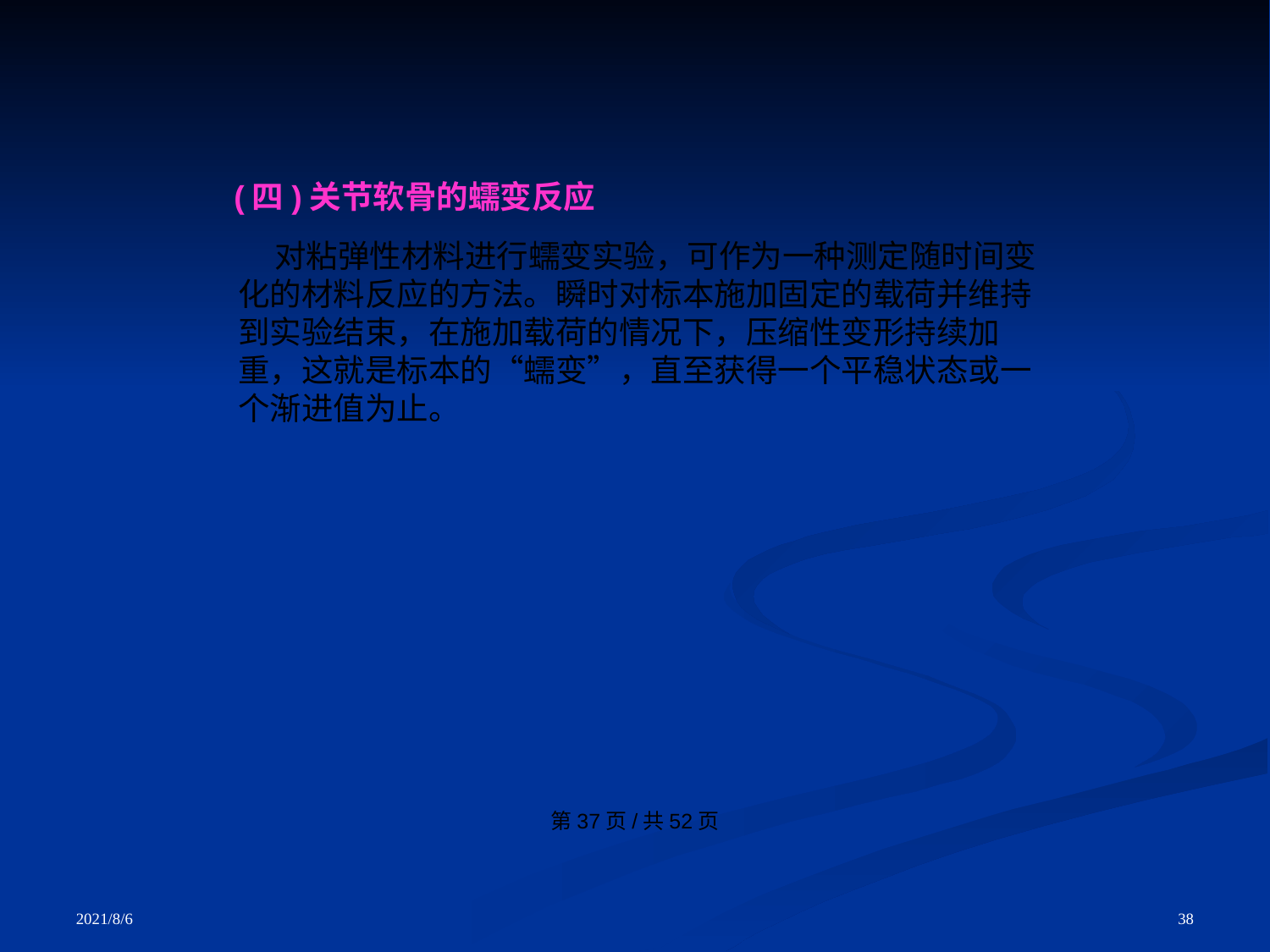

第37页/共52页
 (四)关节软骨的蠕变反应
    对粘弹性材料进行蠕变实验，可作为一种测定随时间变化的材料反应的方法。瞬时对标本施加固定的载荷并维持到实验结束，在施加载荷的情况下，压缩性变形持续加重，这就是标本的“蠕变”，直至获得一个平稳状态或一个渐进值为止。
38
2021/8/6